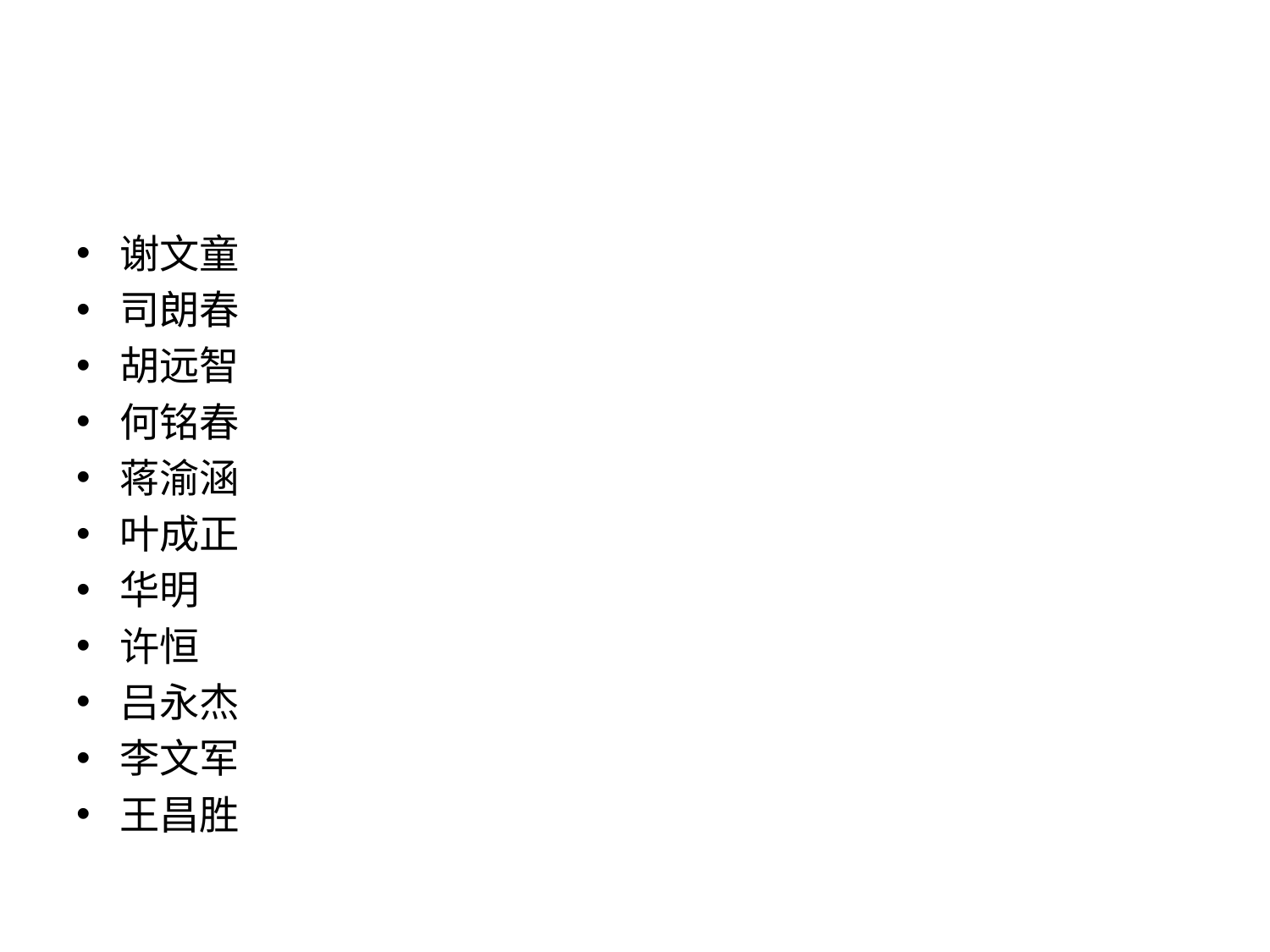

#
谢文童
司朗春
胡远智
何铭春
蒋渝涵
叶成正
华明
许恒
吕永杰
李文军
王昌胜